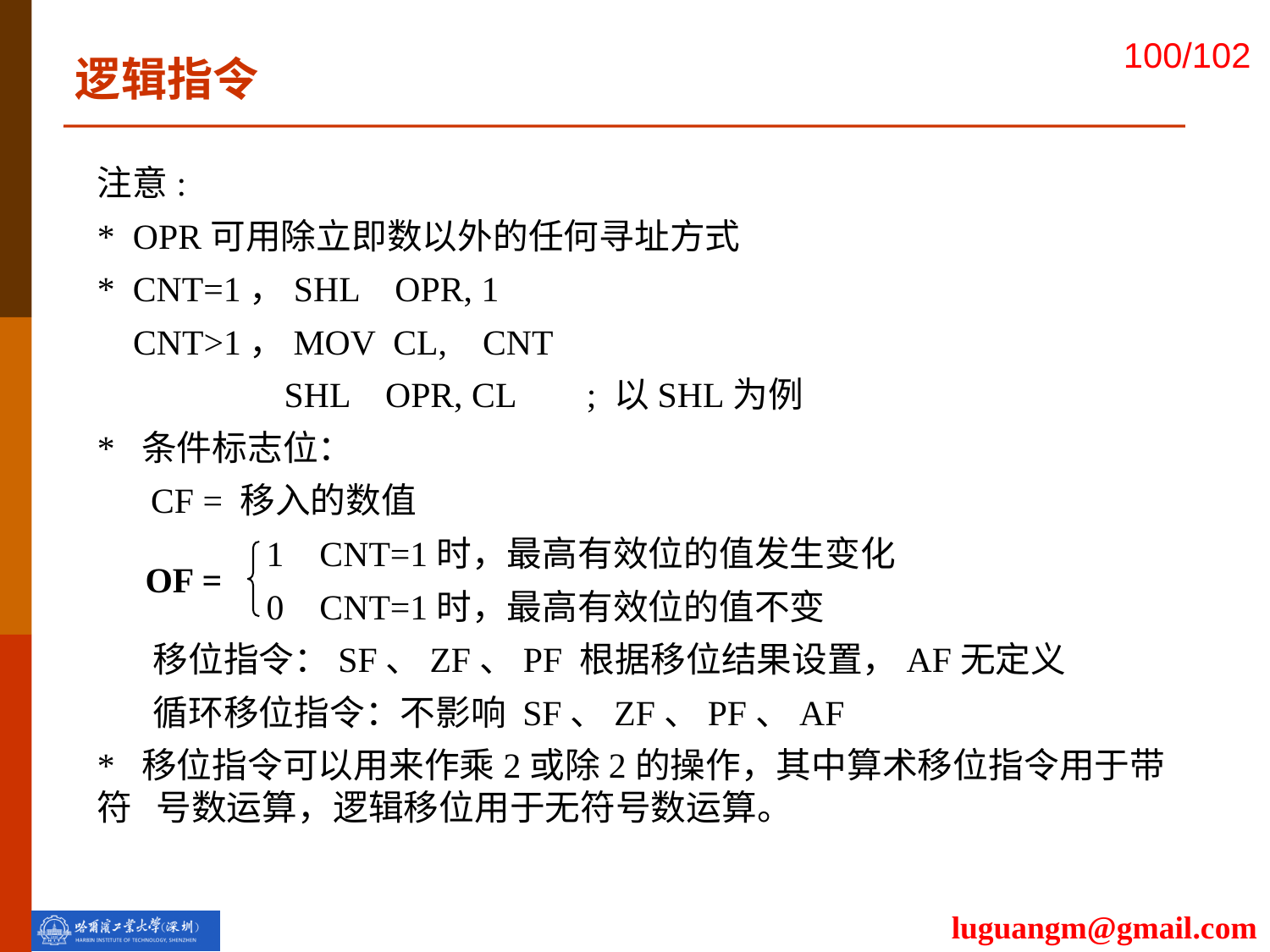

逻辑指令

注意:
*  OPR可用除立即数以外的任何寻址方式
*  CNT=1，SHL    OPR, 1
    CNT>1，MOV  CL,    CNT
                     SHL    OPR, CL        ; 以SHL为例
*  条件标志位：
      CF = 移入的数值
                   1    CNT=1时，最高有效位的值发生变化
                   0    CNT=1时，最高有效位的值不变
      移位指令：SF、ZF、PF 根据移位结果设置，AF无定义
      循环移位指令：不影响 SF、ZF、PF、AF
*  移位指令可以用来作乘2或除2的操作，其中算术移位指令用于带符   号数运算，逻辑移位用于无符号数运算。

OF =